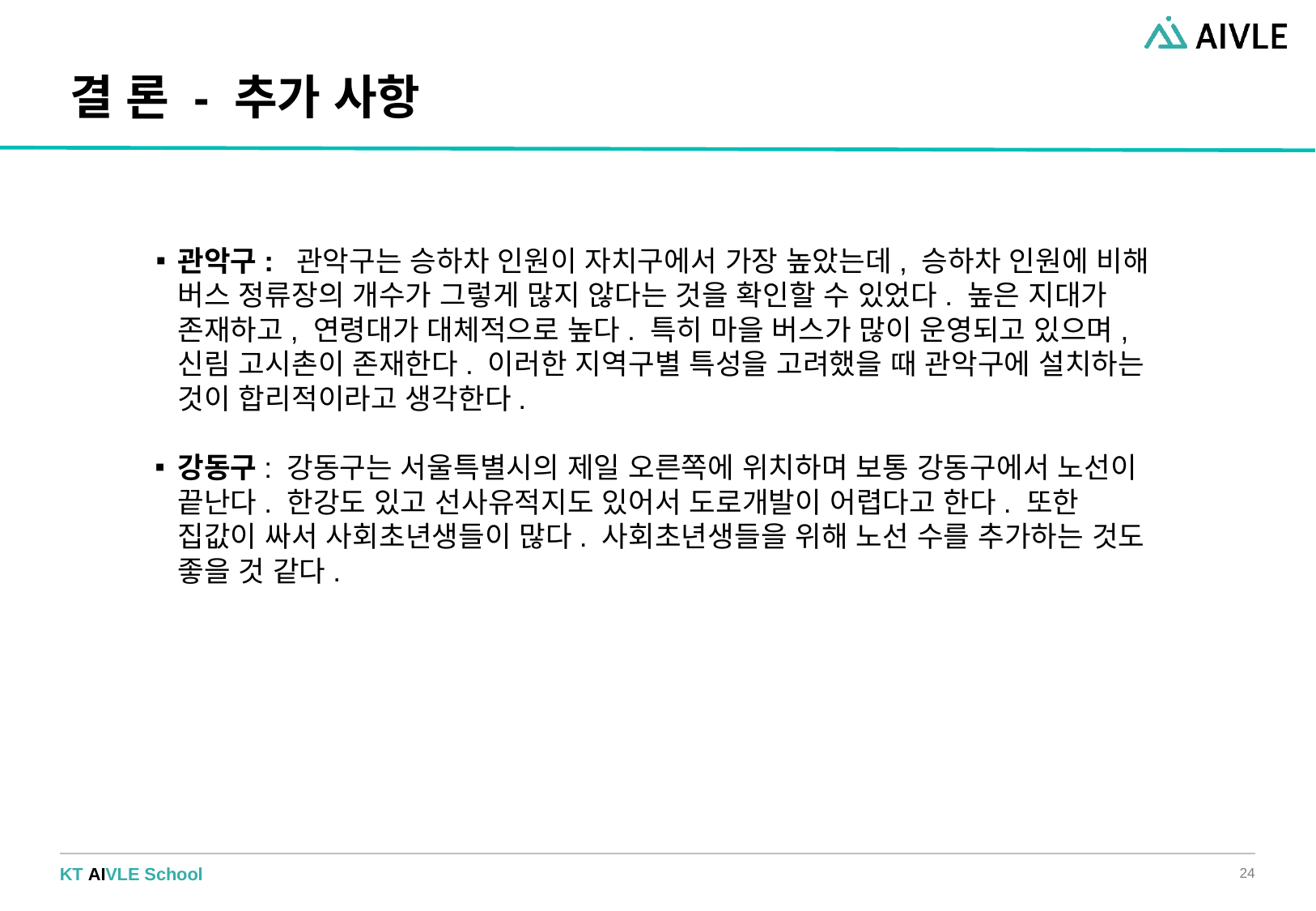

# 결 론 - 추가 사항
관악구:  관악구는 승하차 인원이 자치구에서 가장 높았는데, 승하차 인원에 비해 버스 정류장의 개수가 그렇게 많지 않다는 것을 확인할 수 있었다. 높은 지대가 존재하고, 연령대가 대체적으로 높다. 특히 마을 버스가 많이 운영되고 있으며, 신림 고시촌이 존재한다. 이러한 지역구별 특성을 고려했을 때 관악구에 설치하는 것이 합리적이라고 생각한다.

강동구: 강동구는 서울특별시의 제일 오른쪽에 위치하며 보통 강동구에서 노선이 끝난다. 한강도 있고 선사유적지도 있어서 도로개발이 어렵다고 한다. 또한 집값이 싸서 사회초년생들이 많다. 사회초년생들을 위해 노선 수를 추가하는 것도 좋을 것 같다.